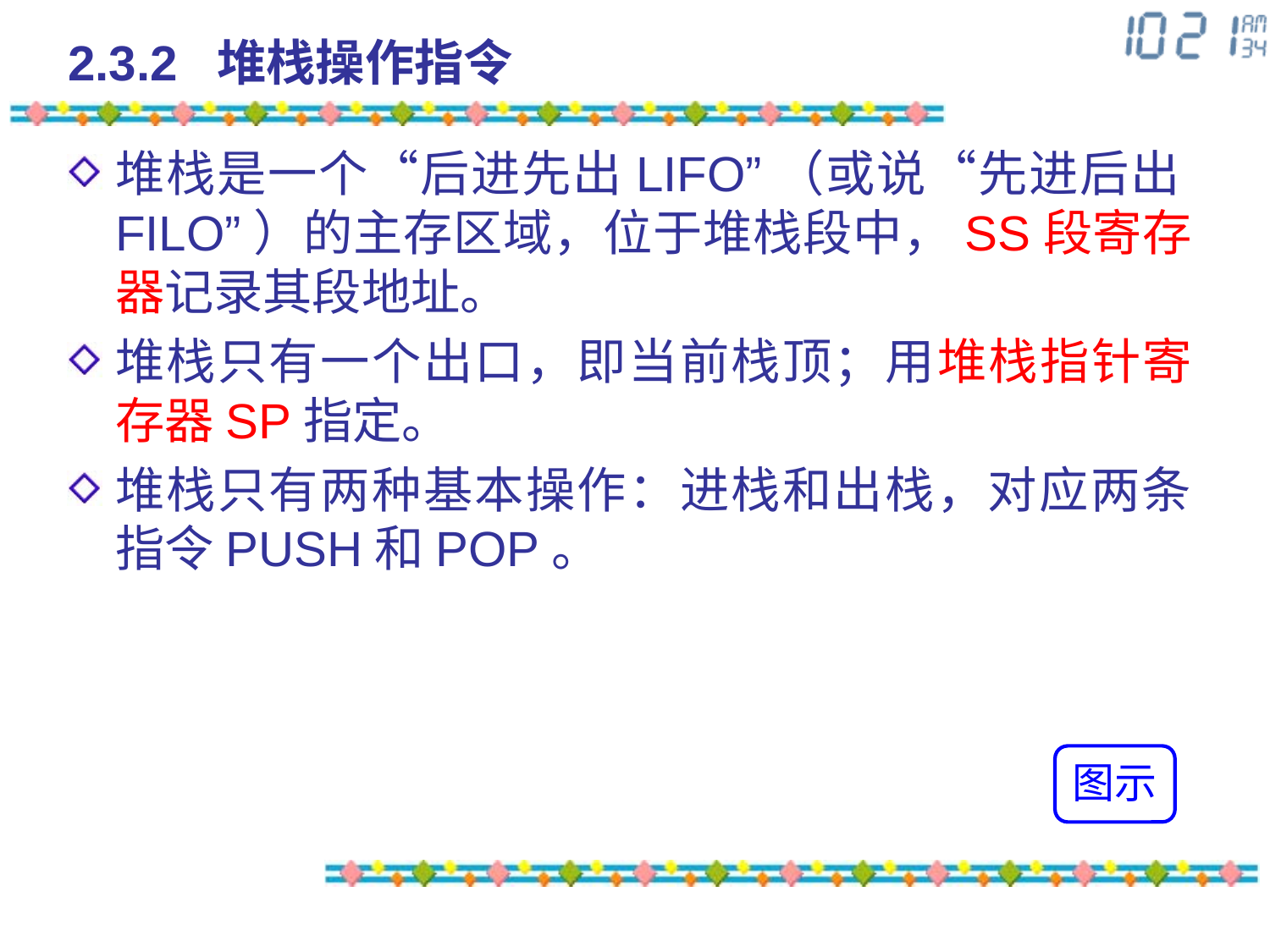

# 2.3.2  堆栈操作指令
堆栈是一个“后进先出LIFO”（或说“先进后出FILO”）的主存区域，位于堆栈段中，SS段寄存器记录其段地址。
堆栈只有一个出口，即当前栈顶；用堆栈指针寄存器SP指定。
堆栈只有两种基本操作：进栈和出栈，对应两条指令PUSH和POP。
图示